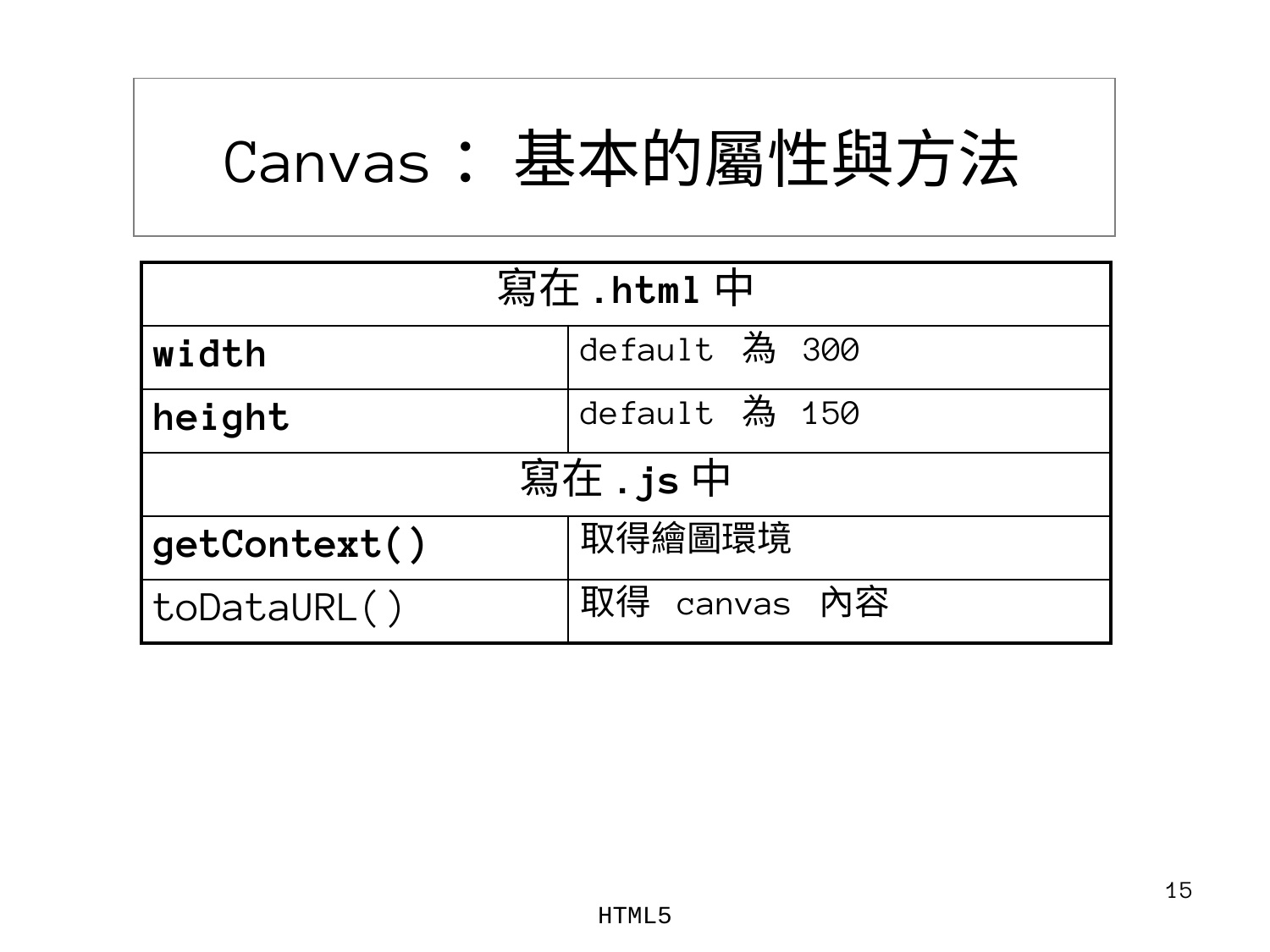

# Canvas：基本的屬性與方法
| 寫在.html中 |  |
| --- | --- |
| width | default 為 300 |
| height | default 為 150 |
| 寫在.js中 |  |
| getContext() | 取得繪圖環境 |
| toDataURL() | 取得 canvas 內容 |
15
HTML5